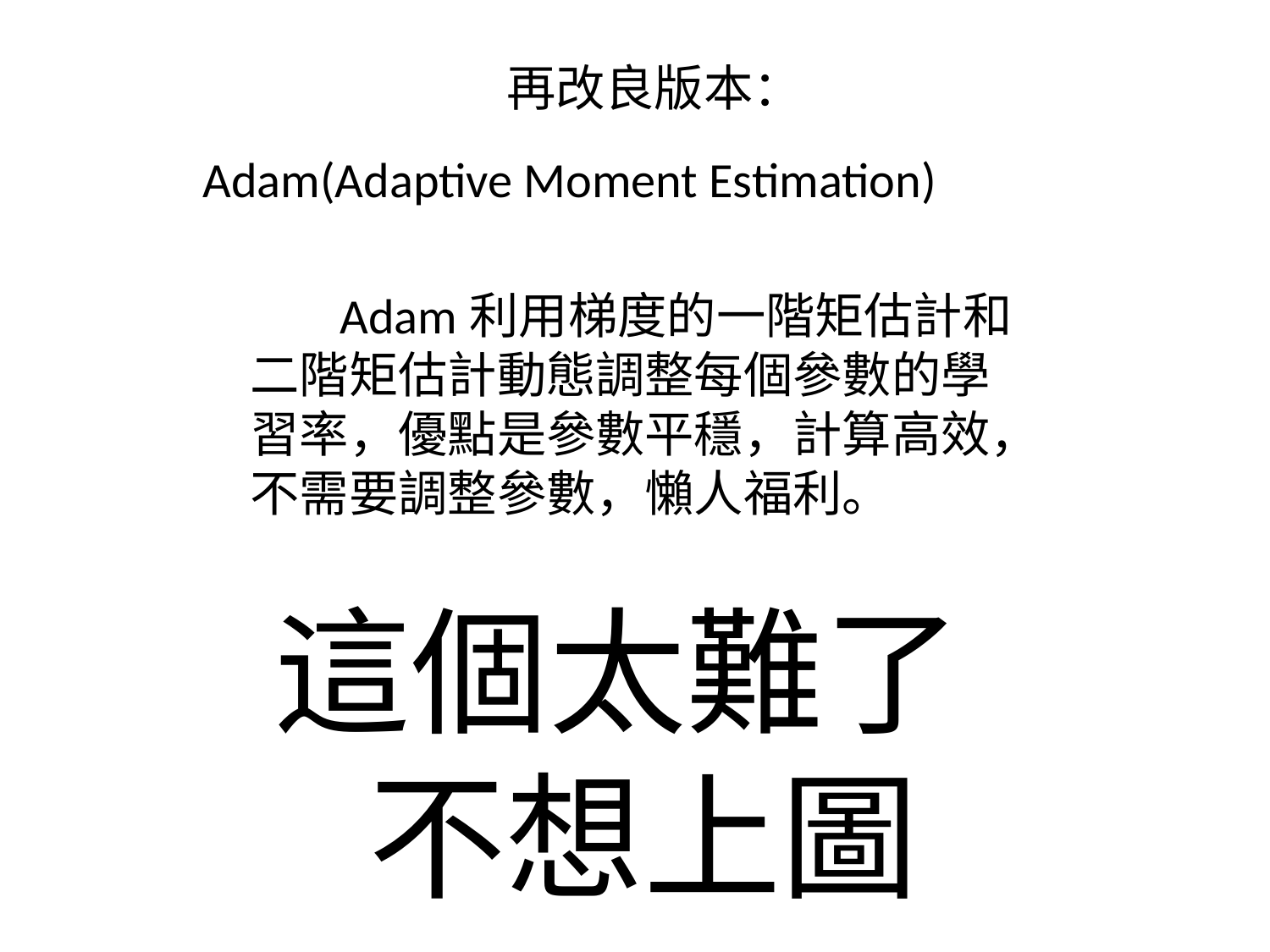

再改良版本：
Adam(Adaptive Moment Estimation)
        Adam利用梯度的一階矩估計和二階矩估計動態調整每個參數的學習率，優點是參數平穩，計算高效，不需要調整參數，懶人福利。
這個太難了
  不想上圖